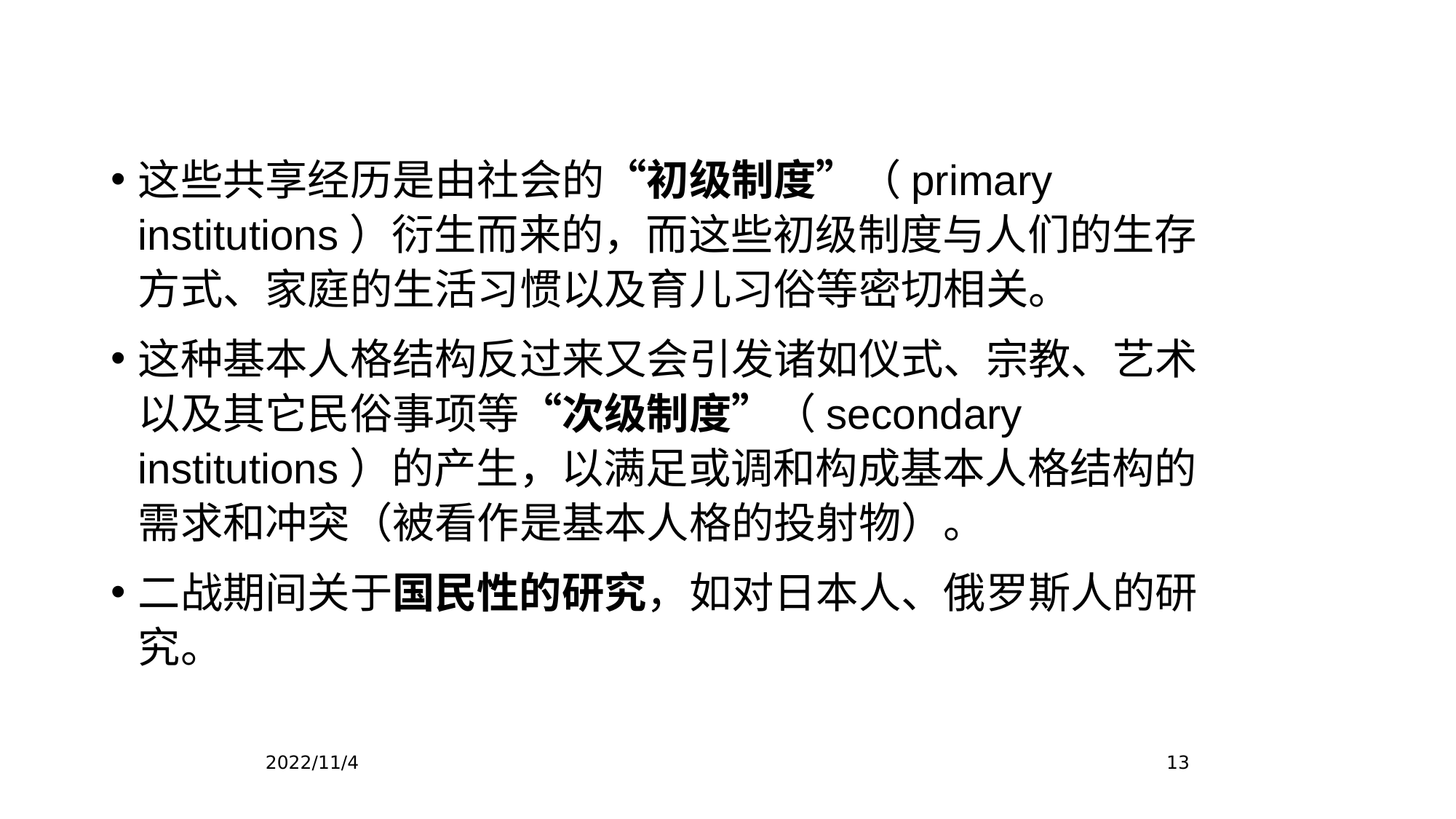

这些共享经历是由社会的“初级制度”（primary institutions）衍生而来的，而这些初级制度与人们的生存方式、家庭的生活习惯以及育儿习俗等密切相关。
这种基本人格结构反过来又会引发诸如仪式、宗教、艺术以及其它民俗事项等“次级制度”（secondary institutions）的产生，以满足或调和构成基本人格结构的需求和冲突（被看作是基本人格的投射物）。
二战期间关于国民性的研究，如对日本人、俄罗斯人的研究。

2022/11/4
13